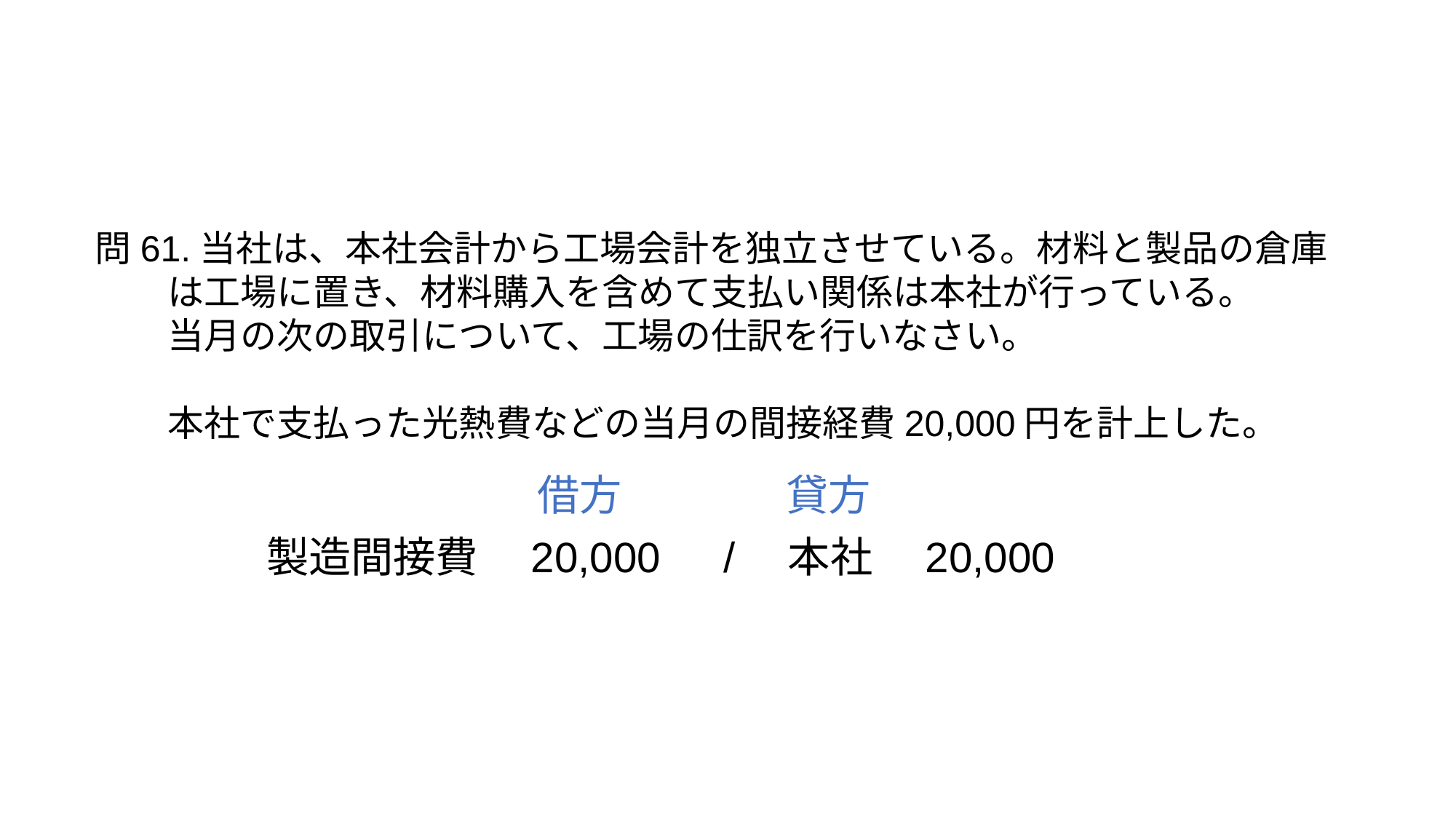

問61.当社は、本社会計から工場会計を独立させている。材料と製品の倉庫
　　は工場に置き、材料購入を含めて支払い関係は本社が行っている。
　　当月の次の取引について、工場の仕訳を行いなさい。

　　本社で支払った光熱費などの当月の間接経費20,000円を計上した。
借方
貸方
製造間接費　20,000　/　本社　20,000